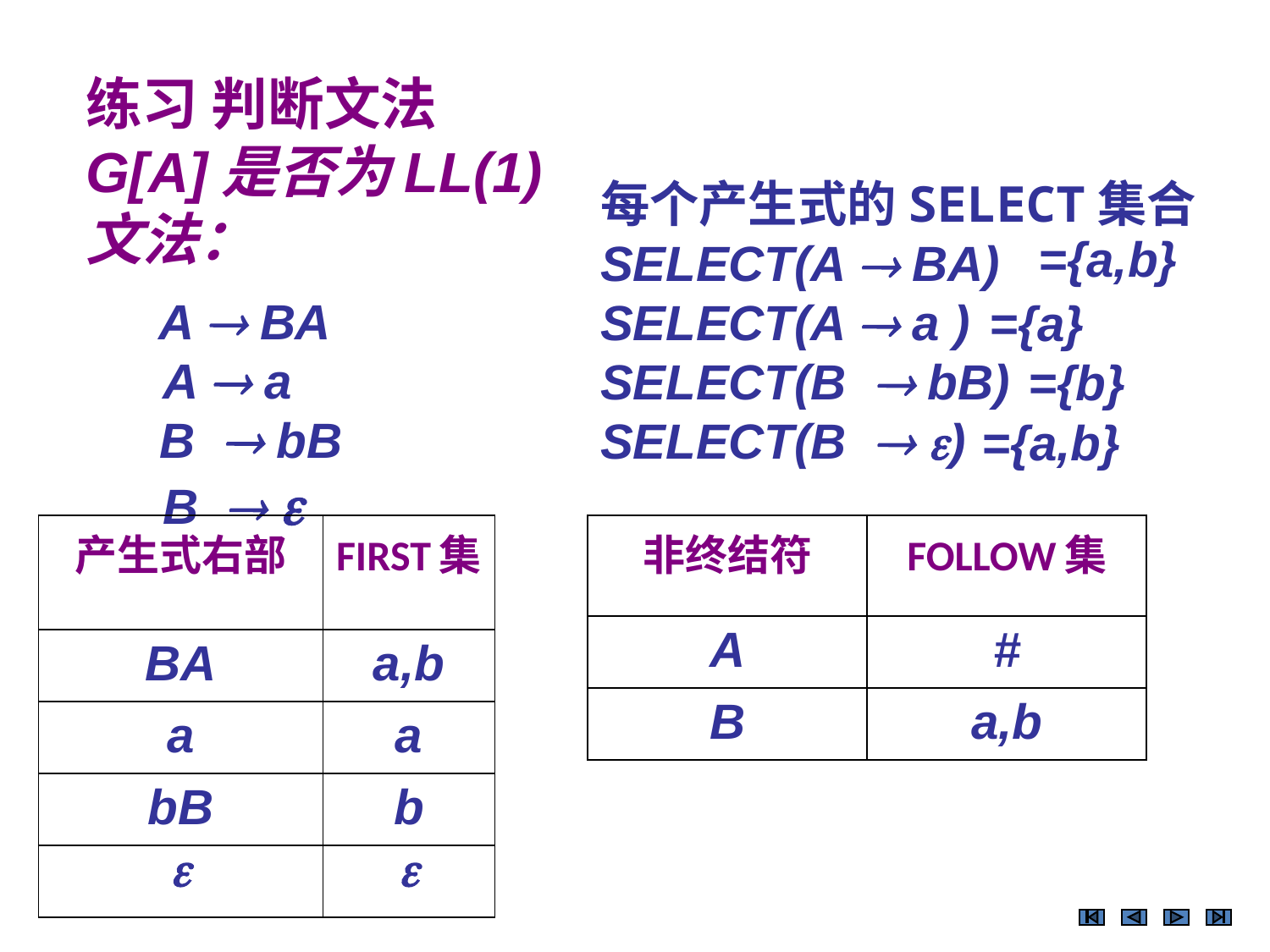

练习 判断文法G[A]是否为LL(1)文法：

           A → BA
	 A → a
          B  → bB
	 B  → ε
每个产生式的SELECT集合
SELECT(A → BA)
SELECT(A → a )
SELECT(B  → bB)
SELECT(B  → ε)
={a,b}
={a}
={b}
={a,b}
| 产生式右部 | FIRST集 |
| --- | --- |
| BA | a,b |
| a | a |
| bB | b |
| ε | ε |
| 非终结符 | FOLLOW集 |
| --- | --- |
| A | # |
| B | a,b |